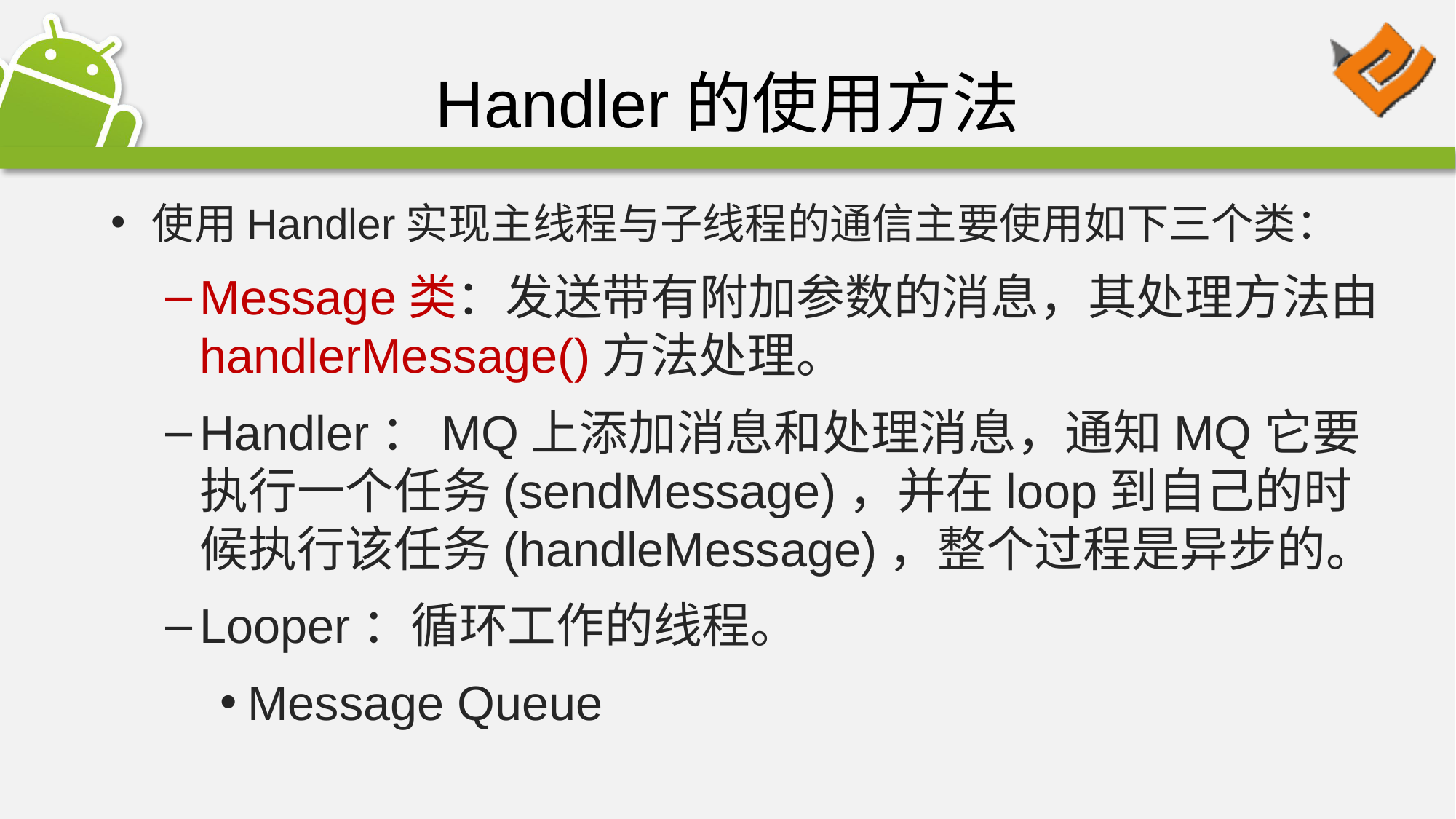

# Handler的使用方法
使用Handler实现主线程与子线程的通信主要使用如下三个类：
Message类：发送带有附加参数的消息，其处理方法由handlerMessage()方法处理。
Handler：MQ上添加消息和处理消息，通知MQ它要执行一个任务(sendMessage)，并在loop到自己的时候执行该任务(handleMessage)，整个过程是异步的。
Looper：循环工作的线程。
Message Queue